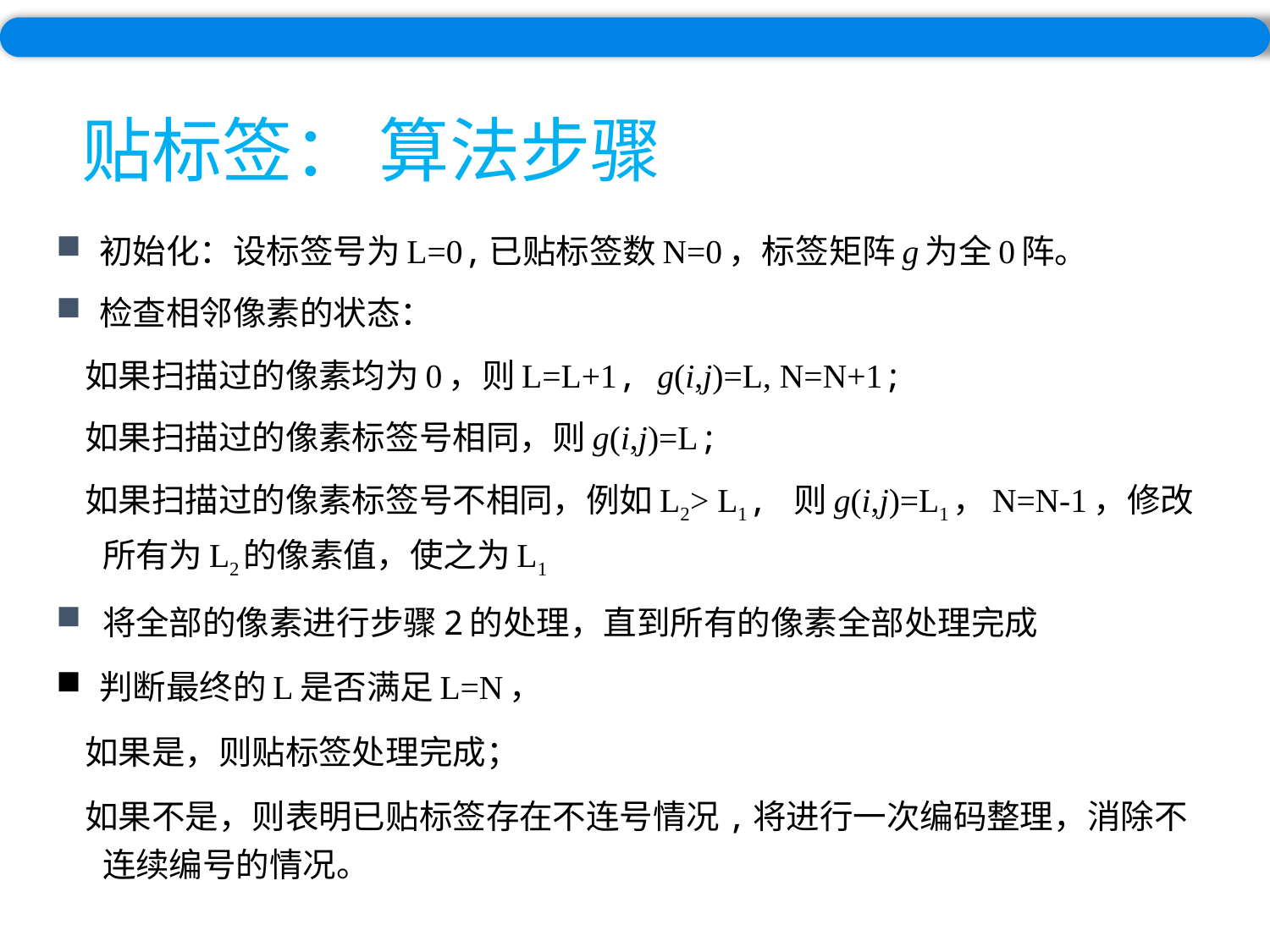

# 贴标签： 算法步骤
 初始化：设标签号为L=0,已贴标签数N=0，标签矩阵g为全0阵。
 检查相邻像素的状态：
   如果扫描过的像素均为0，则L=L+1, g(i,j)=L, N=N+1;
   如果扫描过的像素标签号相同，则g(i,j)=L;
   如果扫描过的像素标签号不相同，例如L2> L1, 则g(i,j)=L1，N=N-1，修改所有为L2的像素值，使之为L1
将全部的像素进行步骤2的处理，直到所有的像素全部处理完成
 判断最终的L是否满足L=N，
   如果是，则贴标签处理完成；
   如果不是，则表明已贴标签存在不连号情况,将进行一次编码整理，消除不连续编号的情况。